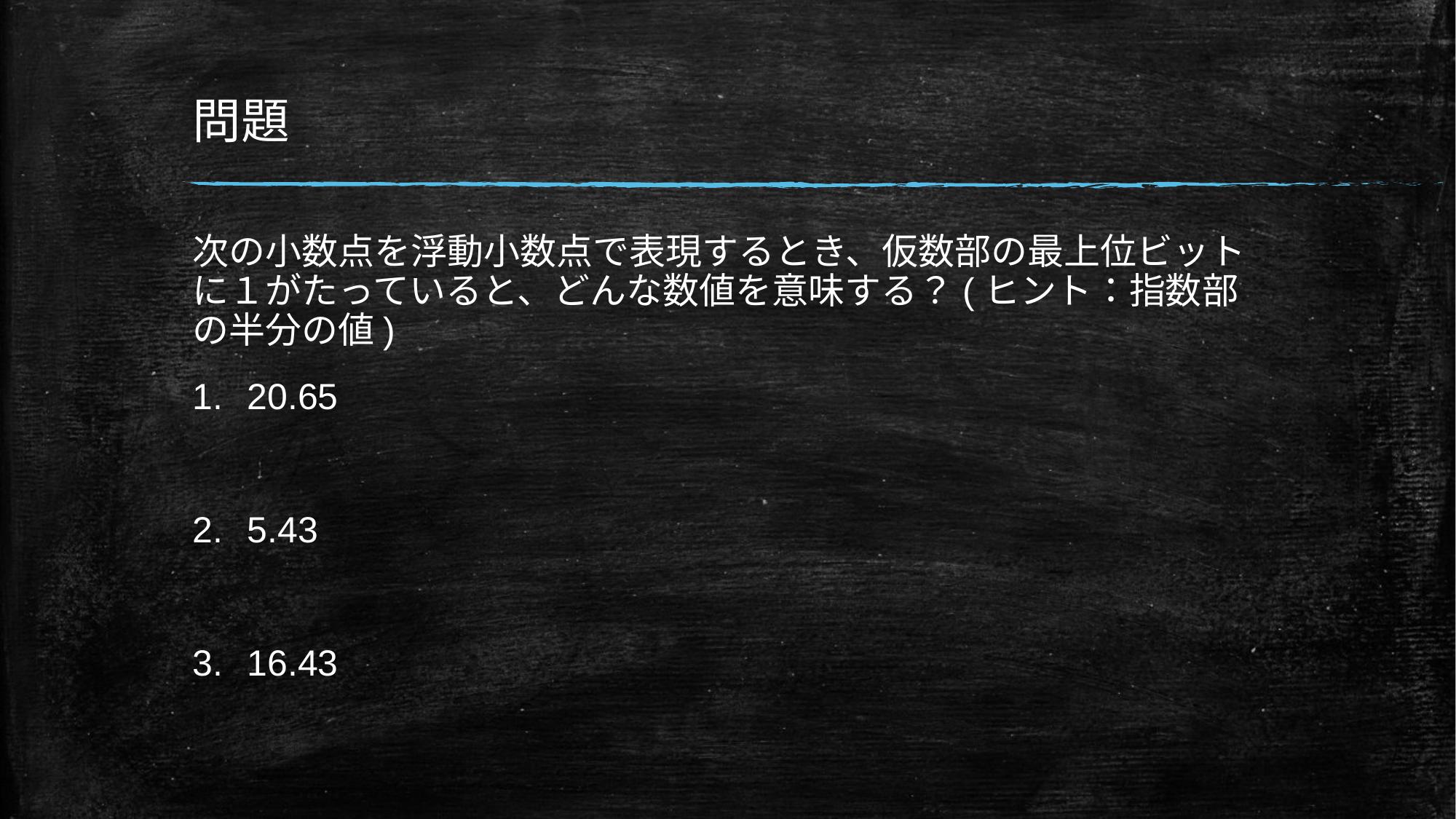

# 問題
次の小数点を浮動小数点で表現するとき、仮数部の最上位ビットに１がたっていると、どんな数値を意味する？(ヒント：指数部の半分の値)
20.65

5.43

16.43